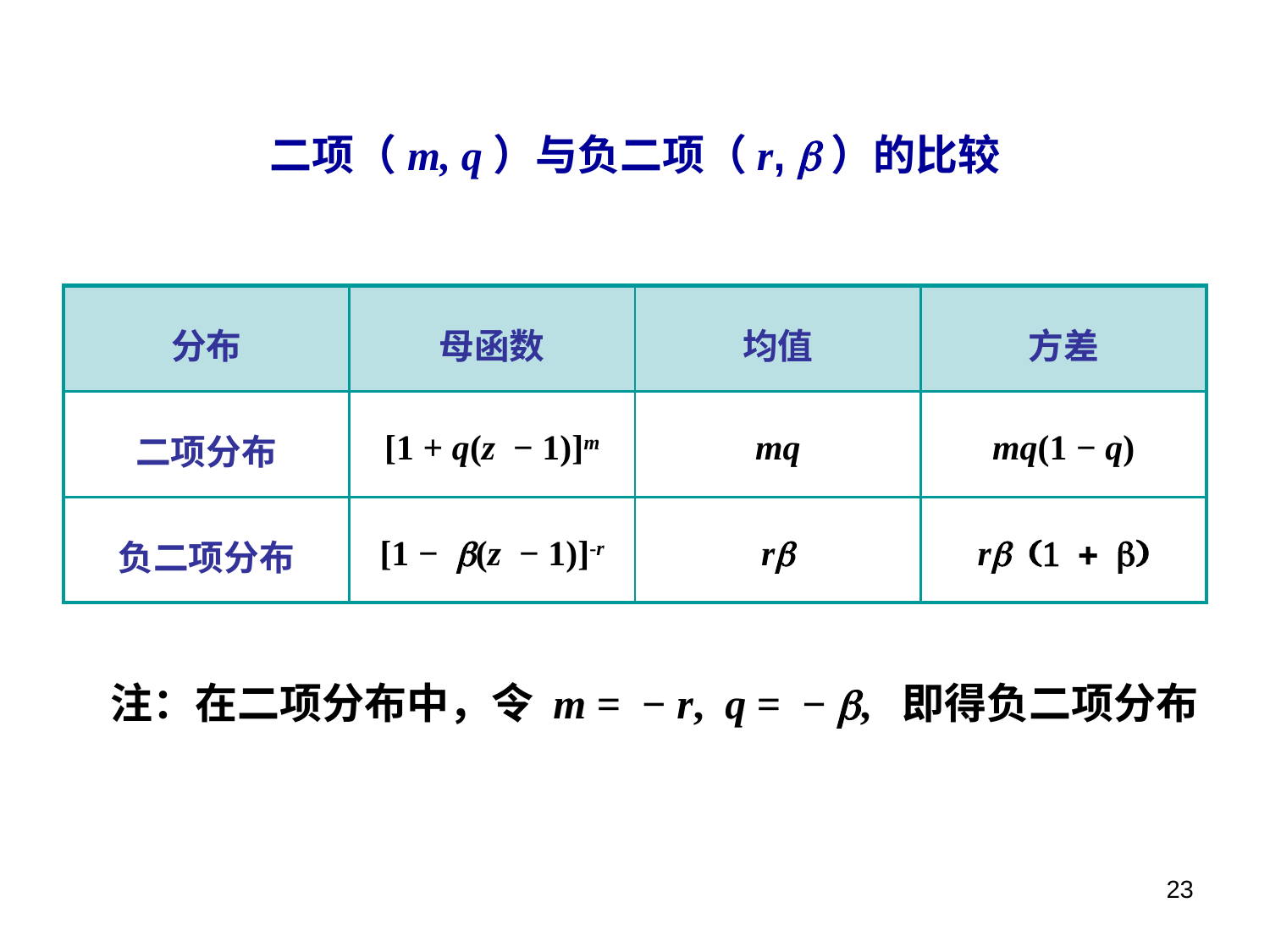

二项（m, q）与负二项（r, β）的比较
| 分布 | 母函数 | 均值 | 方差 |
| --- | --- | --- | --- |
| 二项分布 | [1 + q(z − 1)]m | mq | mq(1 − q) |
| 负二项分布 | [1 − β(z − 1)]-r | rβ | rβ (1 + β) |
注：在二项分布中，令 m =  − r,  q =  − β,  即得负二项分布
23